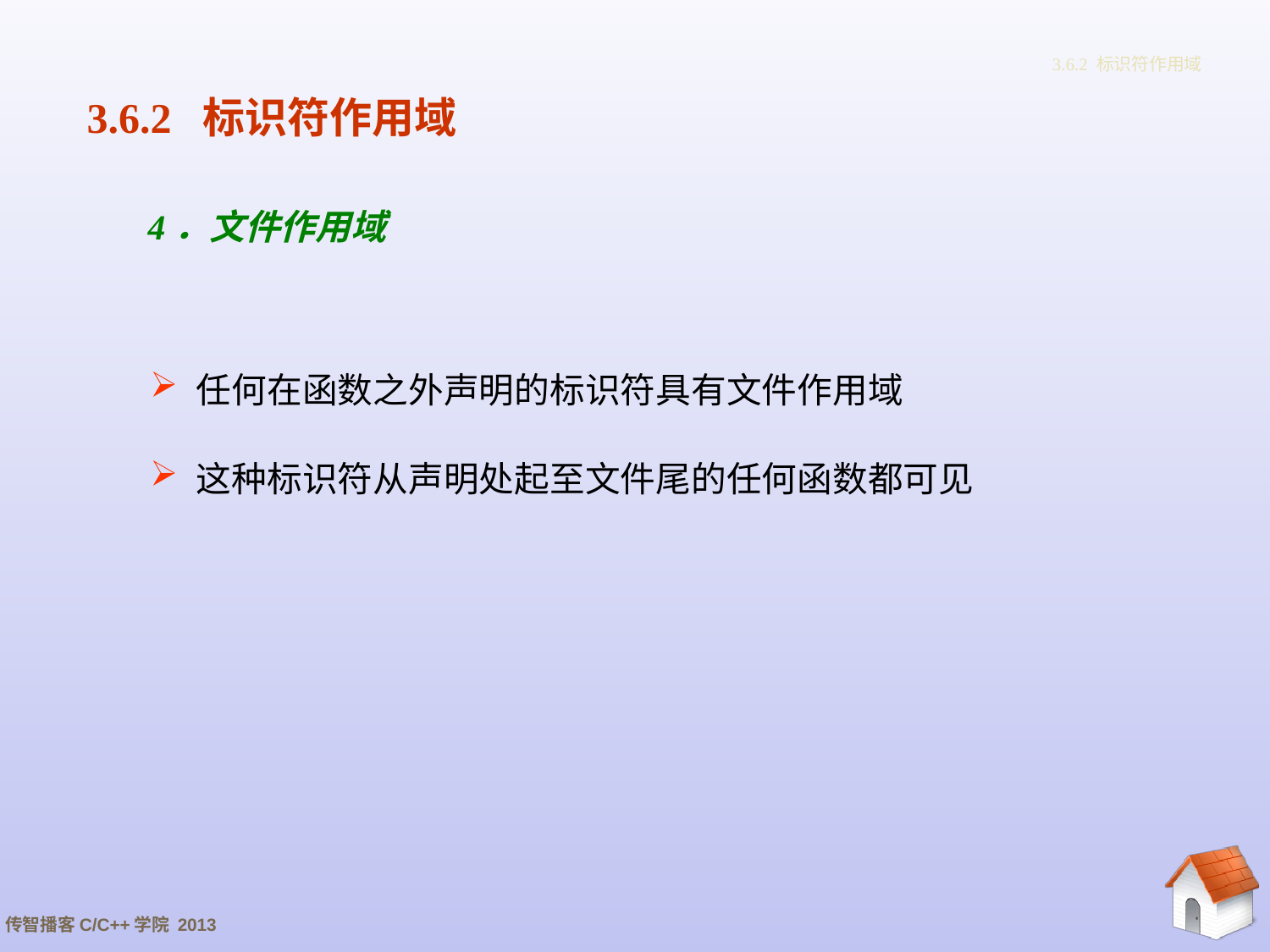

# 3.6.2 标识符作用域
3.6.2  标识符作用域
4．文件作用域
 任何在函数之外声明的标识符具有文件作用域
 这种标识符从声明处起至文件尾的任何函数都可见